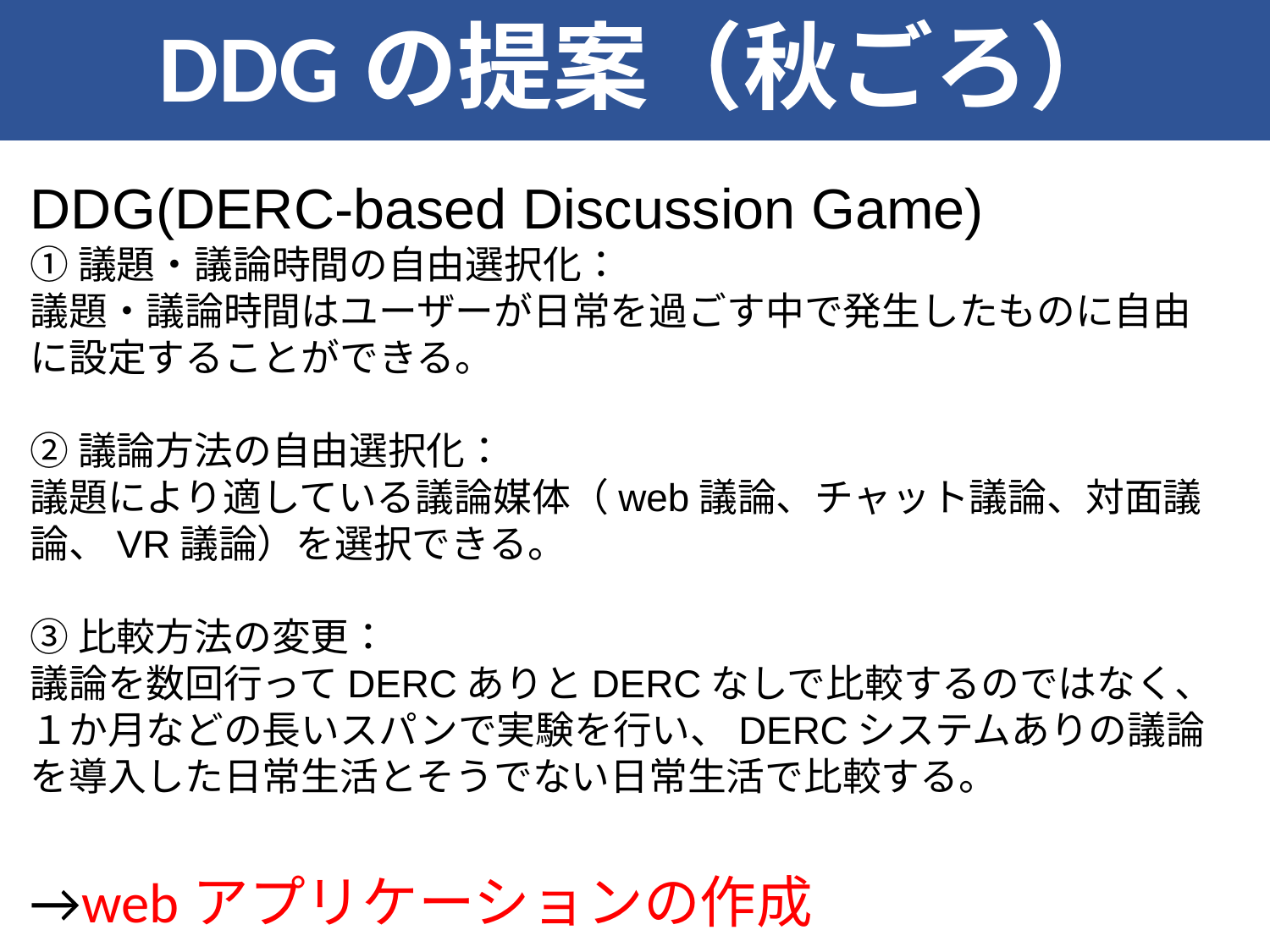

DDGの提案（秋ごろ）
DDG(DERC-based Discussion Game)
①議題・議論時間の自由選択化：
議題・議論時間はユーザーが日常を過ごす中で発生したものに自由に設定することができる。

②議論方法の自由選択化：
議題により適している議論媒体（web議論、チャット議論、対面議論、VR議論）を選択できる。

③比較方法の変更：
議論を数回行ってDERCありとDERCなしで比較するのではなく、１か月などの長いスパンで実験を行い、DERCシステムありの議論を導入した日常生活とそうでない日常生活で比較する。

→webアプリケーションの作成